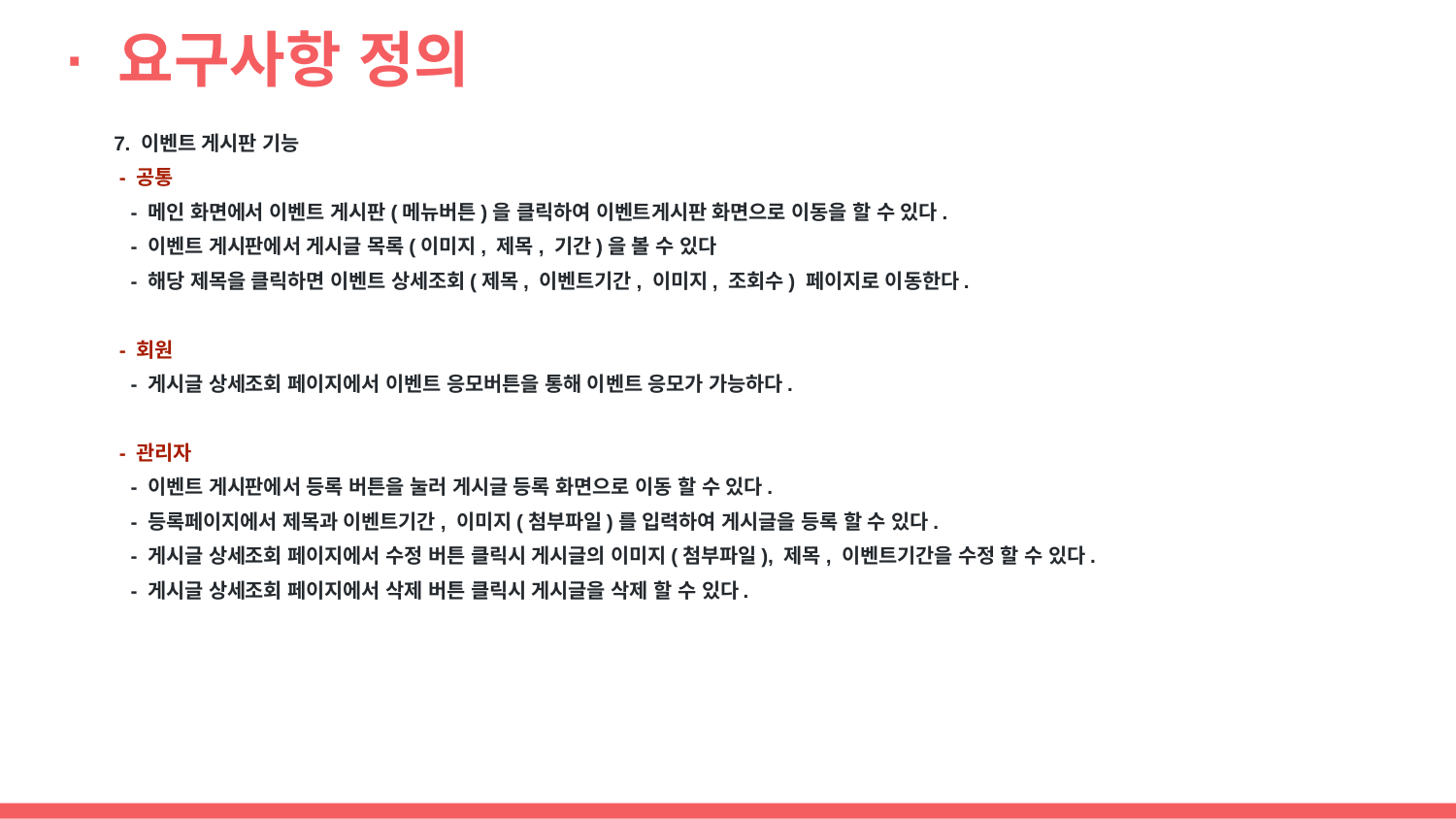

# · 요구사항 정의

7. 이벤트 게시판 기능
 - 공통
   - 메인 화면에서 이벤트 게시판(메뉴버튼)을 클릭하여 이벤트게시판 화면으로 이동을 할 수 있다.
   - 이벤트 게시판에서 게시글 목록(이미지, 제목, 기간)을 볼 수 있다
   - 해당 제목을 클릭하면 이벤트 상세조회(제목, 이벤트기간, 이미지, 조회수) 페이지로 이동한다.

 - 회원
   - 게시글 상세조회 페이지에서 이벤트 응모버튼을 통해 이벤트 응모가 가능하다.

 - 관리자
   - 이벤트 게시판에서 등록 버튼을 눌러 게시글 등록 화면으로 이동 할 수 있다.
   - 등록페이지에서 제목과 이벤트기간, 이미지(첨부파일)를 입력하여 게시글을 등록 할 수 있다.
   - 게시글 상세조회 페이지에서 수정 버튼 클릭시 게시글의 이미지(첨부파일), 제목, 이벤트기간을 수정 할 수 있다.
   - 게시글 상세조회 페이지에서 삭제 버튼 클릭시 게시글을 삭제 할 수 있다.